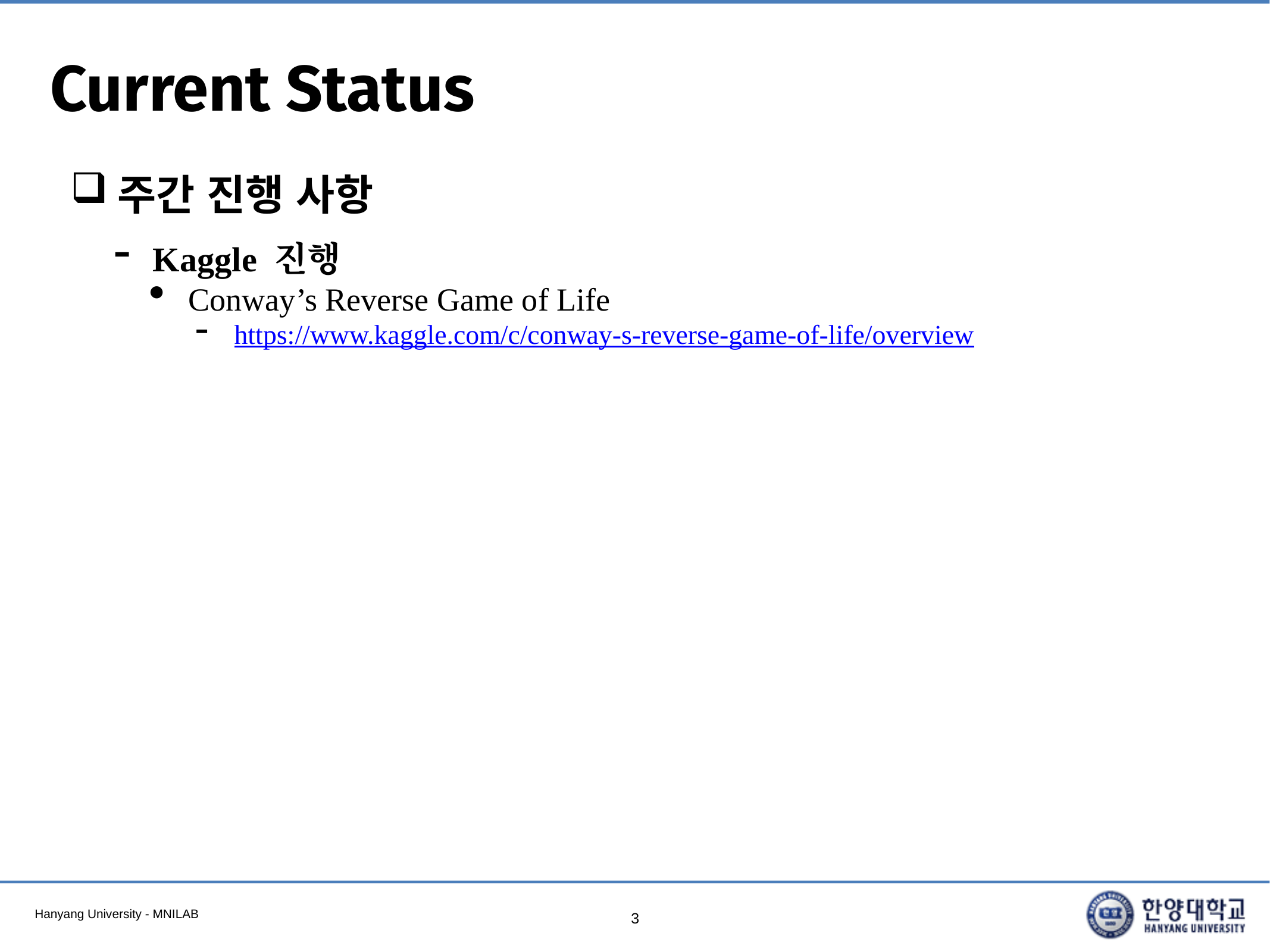

# Current Status
주간 진행 사항
Kaggle 진행
Conway’s Reverse Game of Life
https://www.kaggle.com/c/conway-s-reverse-game-of-life/overview
3